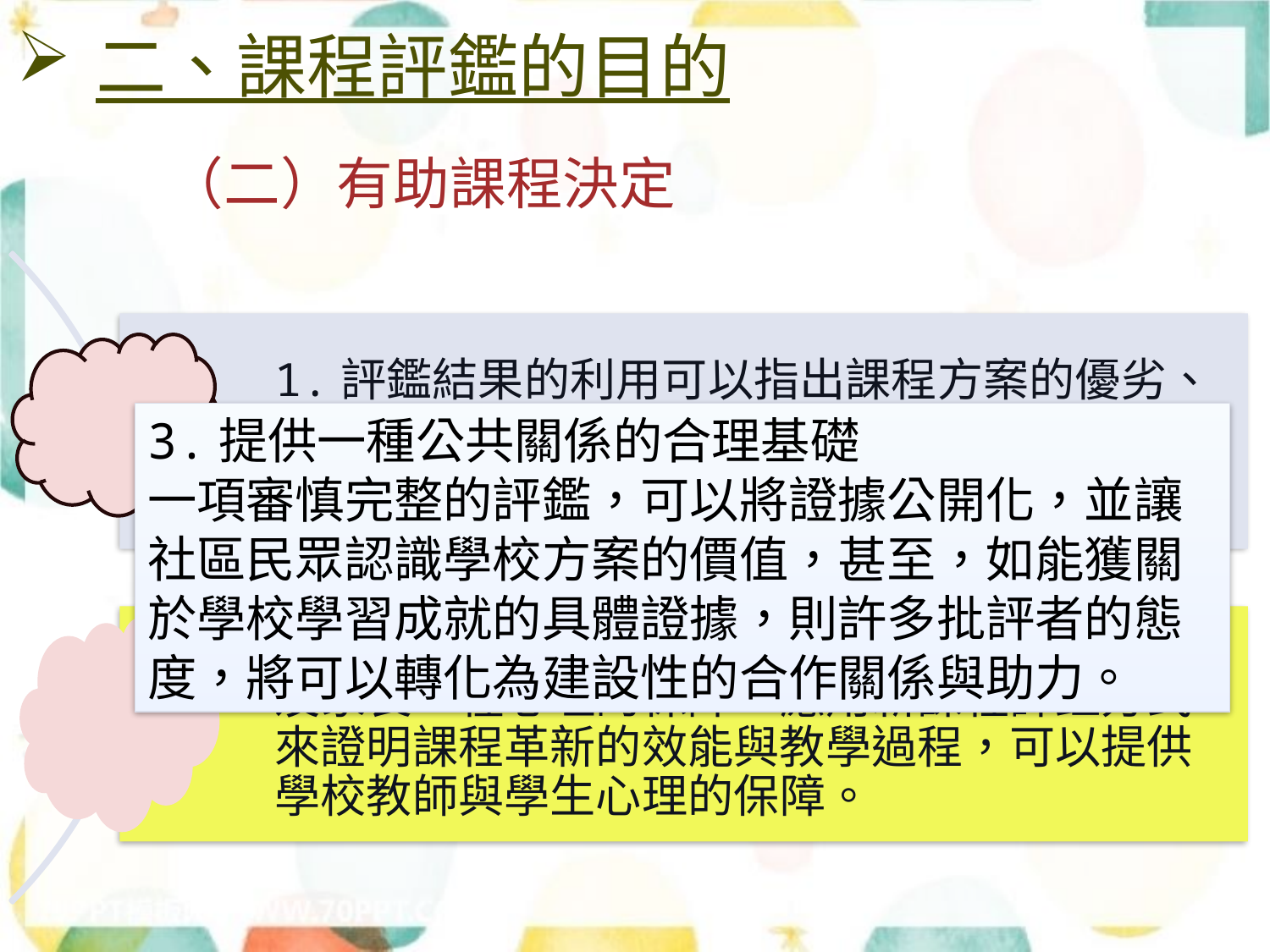

二、課程評鑑的目的
（二）有助課程決定
1.評鑑結果的利用可以指出課程方案的優劣、釐清教育目標、統整課程與教學、提供教學與學習的輔導資料、建立學校教育的公共關係。
2.課程評鑑的目的，可以提供教育人員、學生及家長一種心理的保障。應用新課程評鑑方式，來證明課程革新的效能與教學過程，可以提供學校教師與學生心理的保障。
3.提供一種公共關係的合理基礎
一項審慎完整的評鑑，可以將證據公開化，並讓社區民眾認識學校方案的價值，甚至，如能獲關於學校學習成就的具體證據，則許多批評者的態度，將可以轉化為建設性的合作關係與助力。